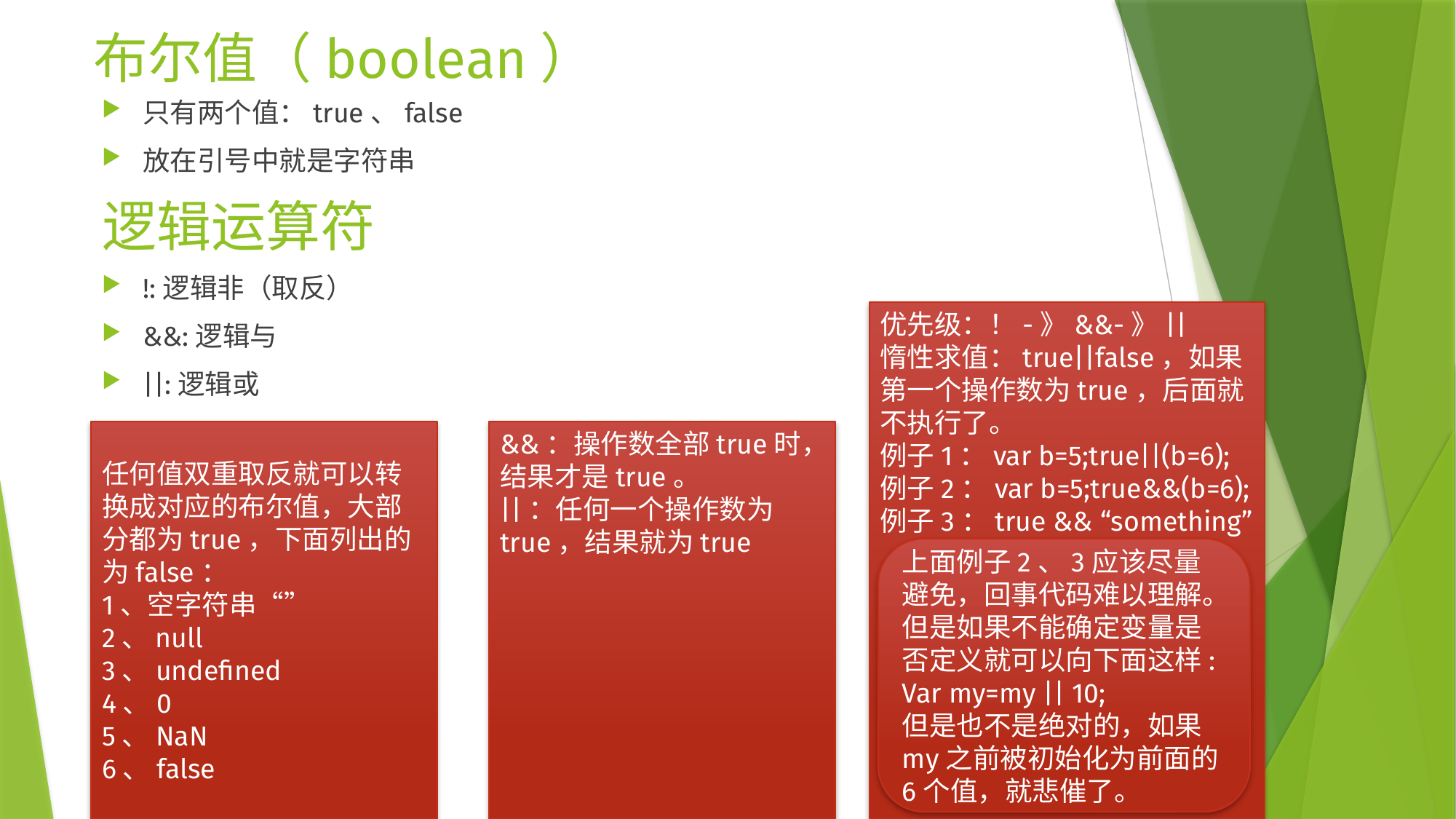

布尔值（boolean）
只有两个值：true、false
放在引号中就是字符串
# 逻辑运算符
!:逻辑非（取反）
&&:逻辑与
||:逻辑或
优先级：！-》&&-》||
惰性求值：true||false，如果第一个操作数为true，后面就不执行了。
例子1：var b=5;true||(b=6);
例子2：var b=5;true&&(b=6);
例子3：true && “something”
任何值双重取反就可以转换成对应的布尔值，大部分都为true，下面列出的为false：
1、空字符串“”
2、null
3、undefined
4、0
5、NaN
6、false
&&：操作数全部true时，结果才是true。
||：任何一个操作数为true，结果就为true
上面例子2、3应该尽量避免，回事代码难以理解。但是如果不能确定变量是否定义就可以向下面这样:
Var my=my || 10;
但是也不是绝对的，如果my之前被初始化为前面的6个值，就悲催了。